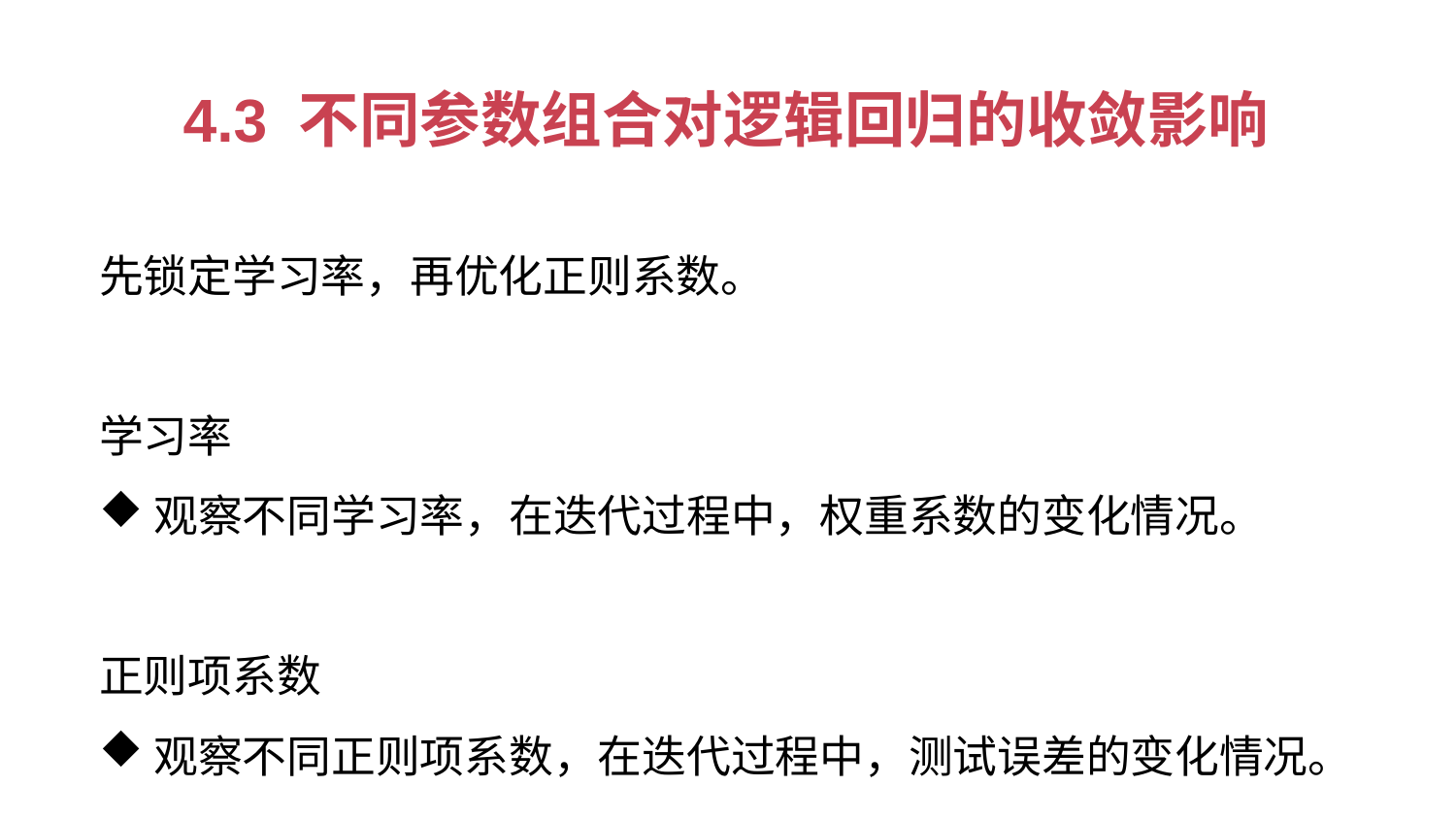

4.3 不同参数组合对逻辑回归的收敛影响
先锁定学习率，再优化正则系数。

学习率
观察不同学习率，在迭代过程中，权重系数的变化情况。

正则项系数
观察不同正则项系数，在迭代过程中，测试误差的变化情况。